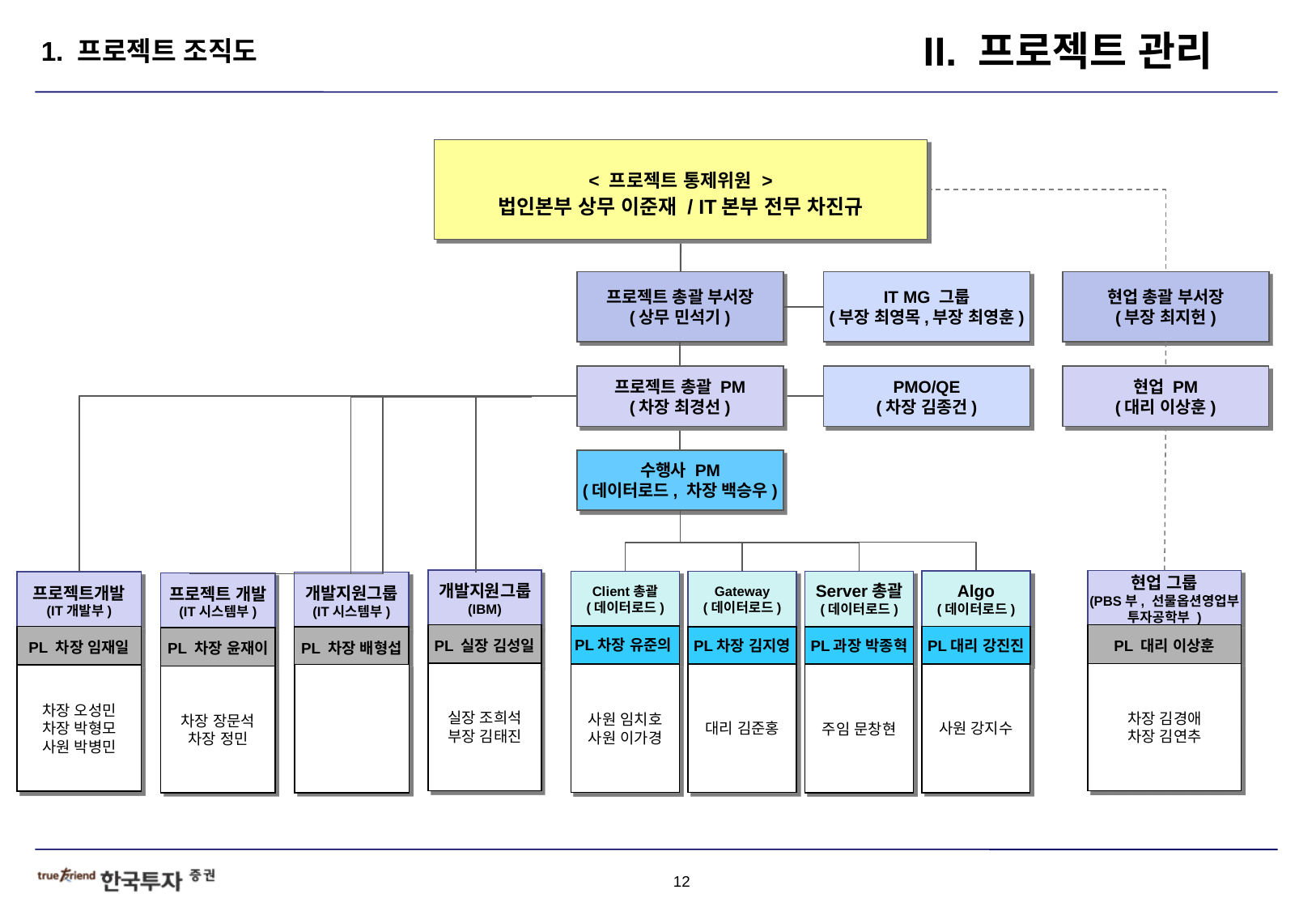

II. 프로젝트 관리
1. 프로젝트 조직도
< 프로젝트 통제위원 >
법인본부 상무 이준재 / IT본부 전무 차진규
프로젝트 총괄 부서장
(상무 민석기)
IT MG 그룹
(부장 최영목,부장 최영훈)
현업 총괄 부서장
(부장 최지헌)
프로젝트 총괄 PM
(차장 최경선)
PMO/QE
(차장 김종건)
현업 PM
(대리 이상훈)
수행사 PM
(데이터로드, 차장 백승우)
개발지원그룹
(IBM)
현업 그룹
(PBS부, 선물옵션영업부
투자공학부 )
Algo
(데이터로드)
Client총괄
(데이터로드)
Gateway
(데이터로드)
Server총괄
(데이터로드)
프로젝트개발
(IT개발부)
개발지원그룹
(IT시스템부)
프로젝트 개발
(IT시스템부)
PL 실장 김성일
PL 대리 이상훈
PL차장 유준의
PL 차장 임재일
 PL대리 강진진
PL 차장 배형섭
PL차장 김지영
 PL과장 박종혁
PL 차장 윤재이
실장 조희석
부장 김태진
차장 김경애
차장 김연추
사원 강지수
사원 임치호
사원 이가경
대리 김준홍
주임 문창현

차장 오성민
차장 박형모
사원 박병민
차장 장문석
차장 정민